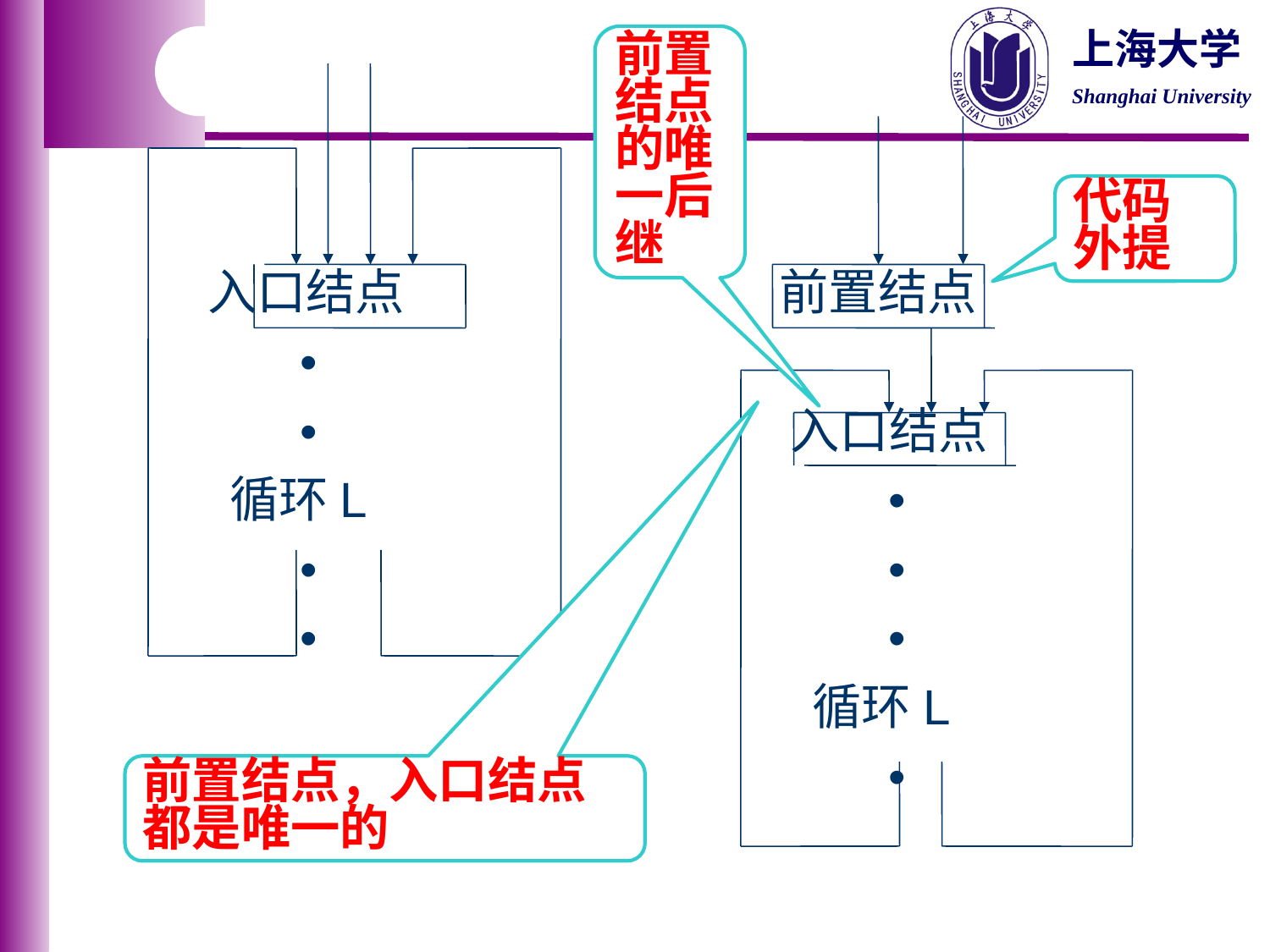

前置结点的唯一后继

        入口结点
              •
              •
          循环L
              •
              •

         前置结点

          入口结点
                •
                •
                •
            循环L
                •

代码外提

前置结点，入口结点都是唯一的